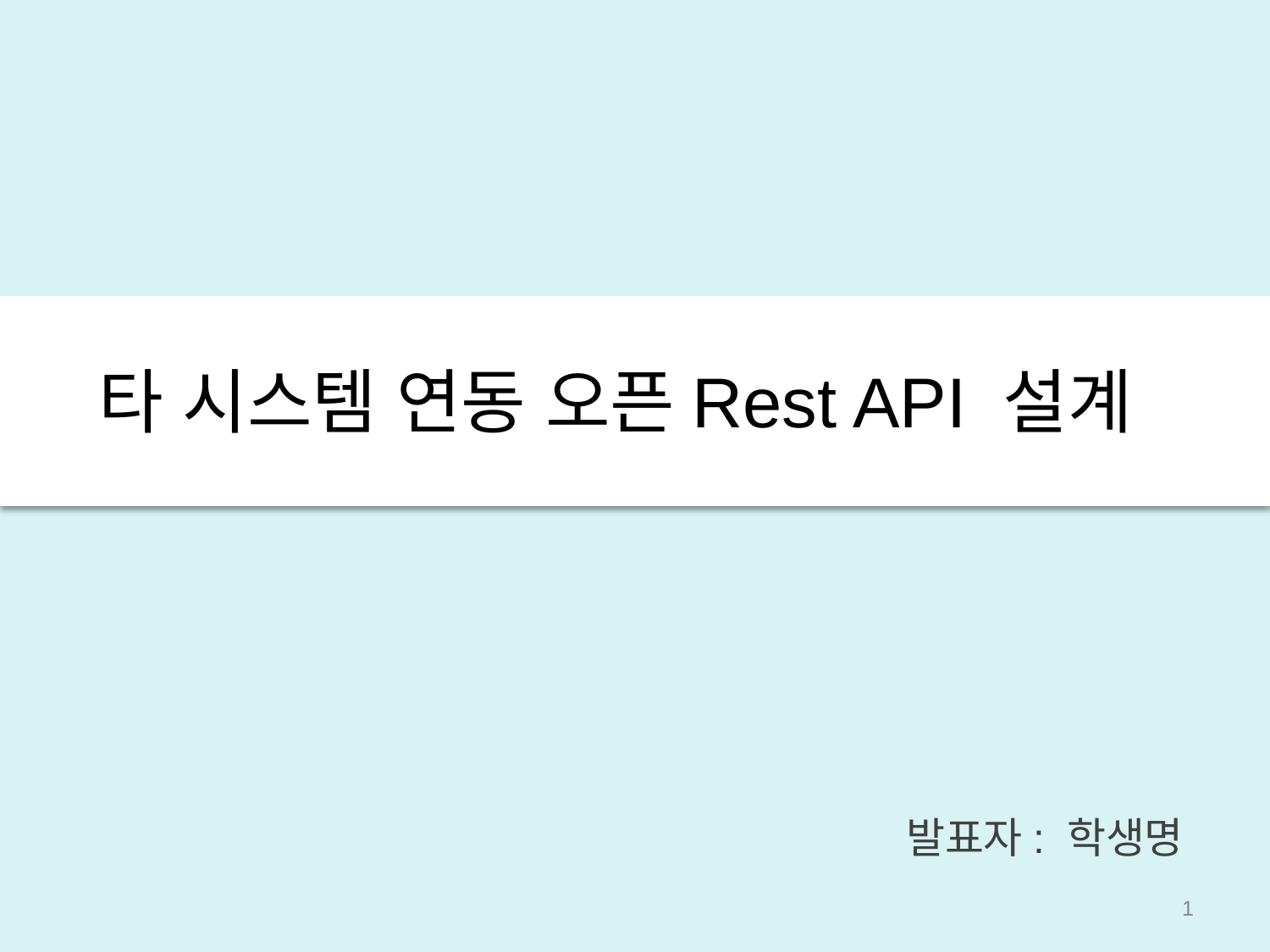

# 타 시스템 연동 오픈Rest API 설계
발표자: 학생명
1